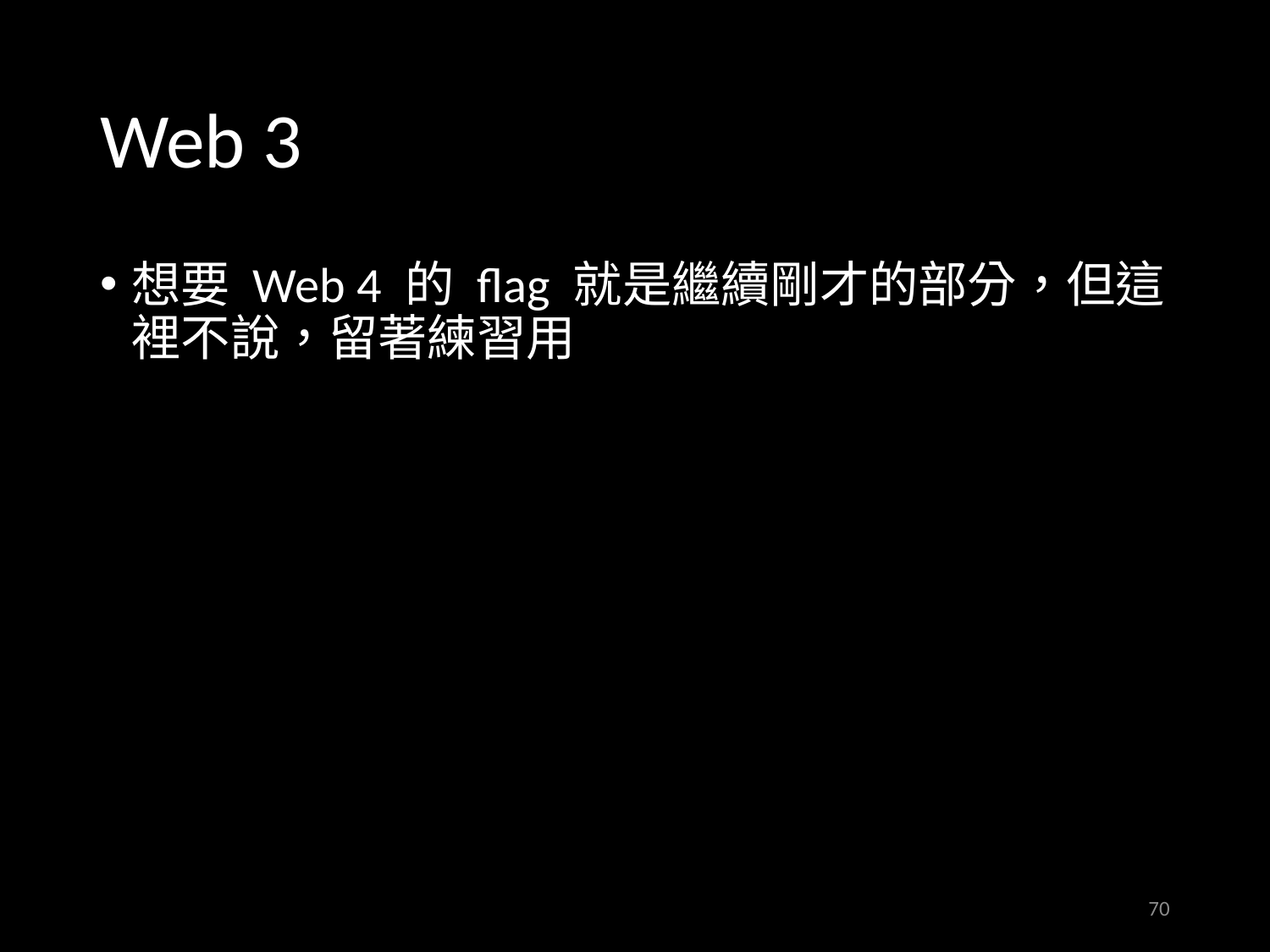

# Web 3
想要 Web 4 的 flag 就是繼續剛才的部分，但這裡不說，留著練習用
70